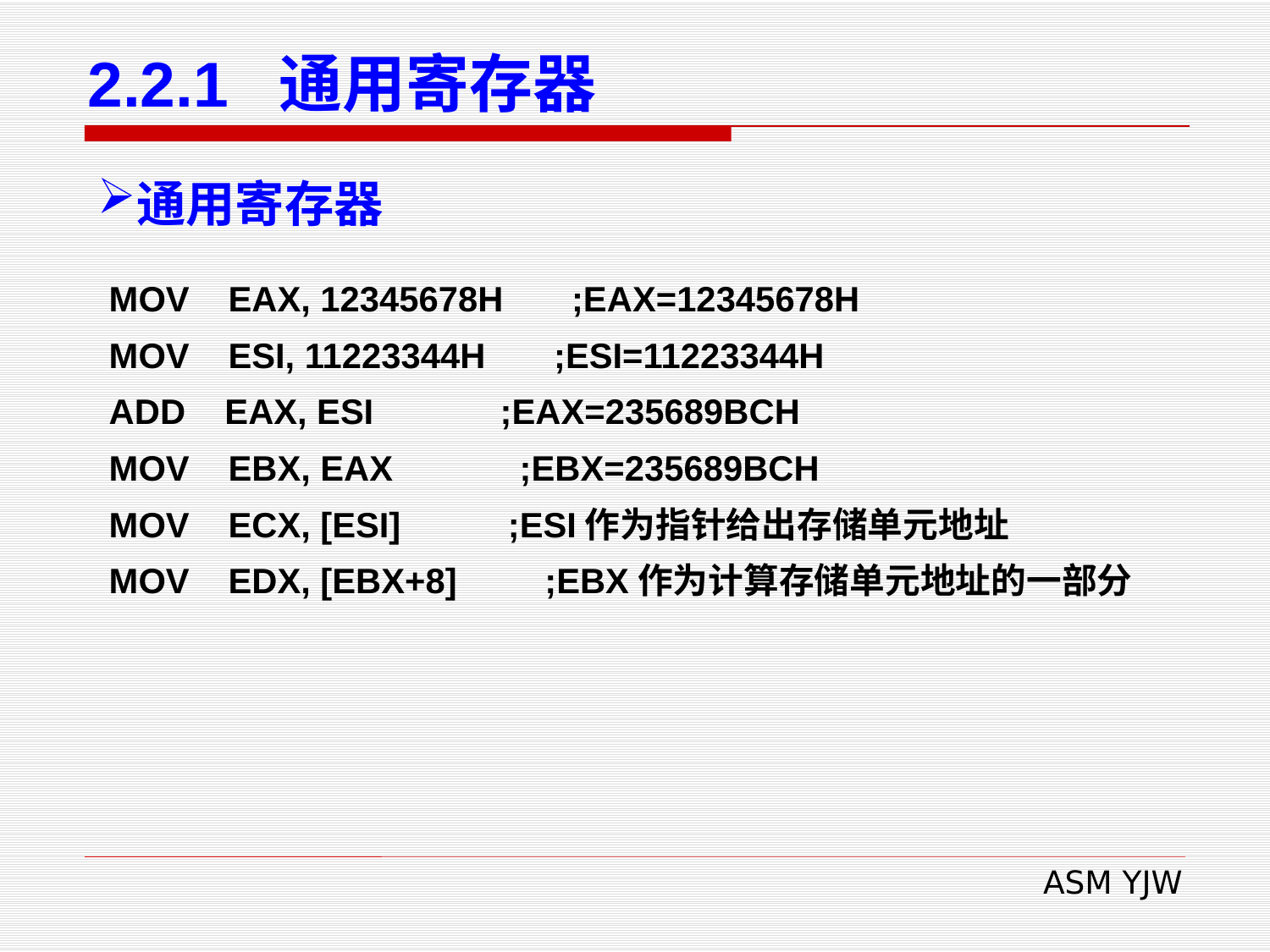

# 2.2.1  通用寄存器
通用寄存器
MOV    EAX, 12345678H       ;EAX=12345678H
MOV    ESI, 11223344H       ;ESI=11223344H
ADD    EAX, ESI             ;EAX=235689BCH
MOV    EBX, EAX             ;EBX=235689BCH
MOV    ECX, [ESI]           ;ESI作为指针给出存储单元地址
MOV    EDX, [EBX+8]         ;EBX作为计算存储单元地址的一部分